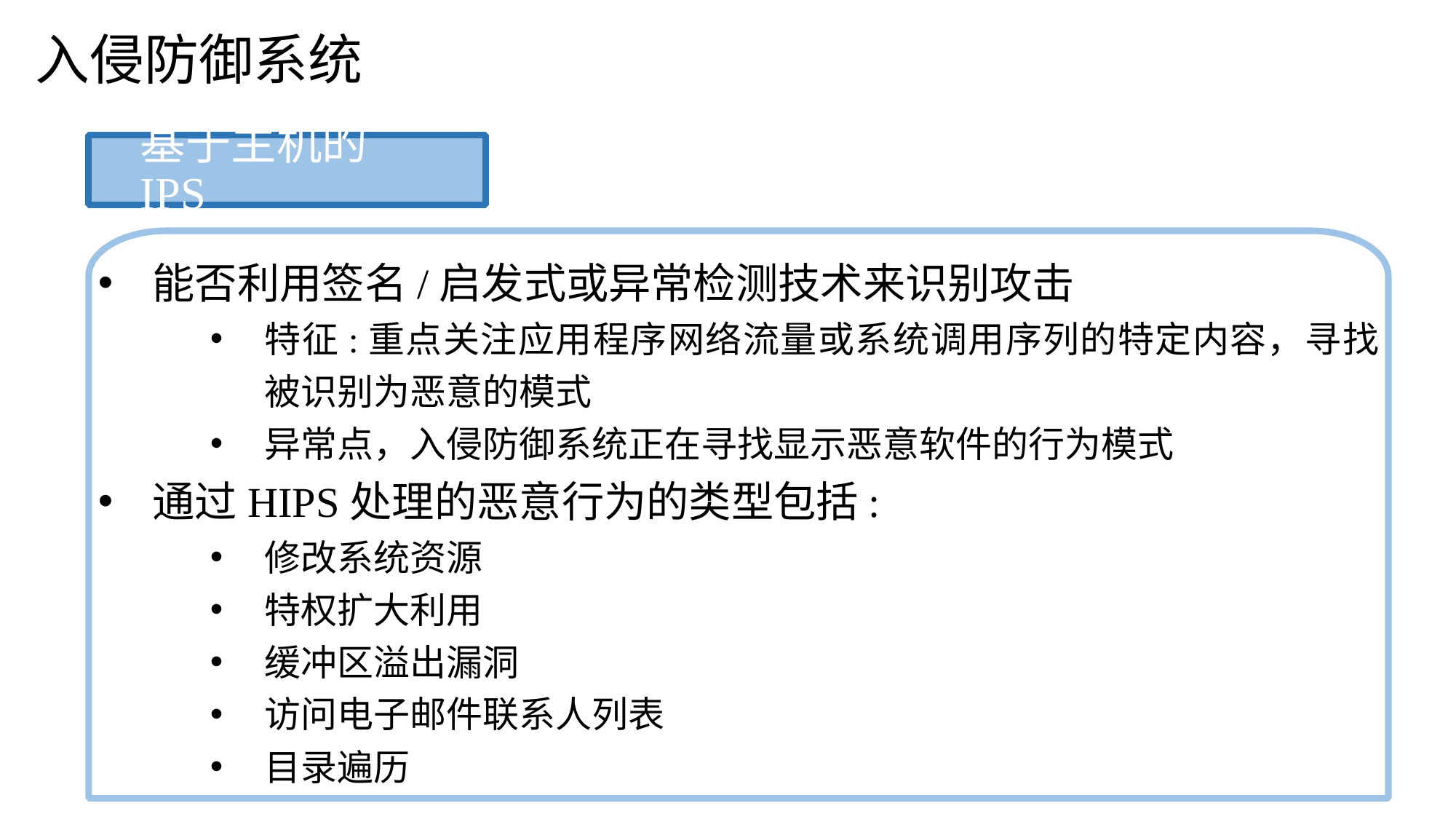

入侵防御系统

基于主机的IPS
能否利用签名/启发式或异常检测技术来识别攻击
特征:重点关注应用程序网络流量或系统调用序列的特定内容，寻找被识别为恶意的模式
异常点，入侵防御系统正在寻找显示恶意软件的行为模式
通过HIPS处理的恶意行为的类型包括:
修改系统资源
特权扩大利用
缓冲区溢出漏洞
访问电子邮件联系人列表
目录遍历